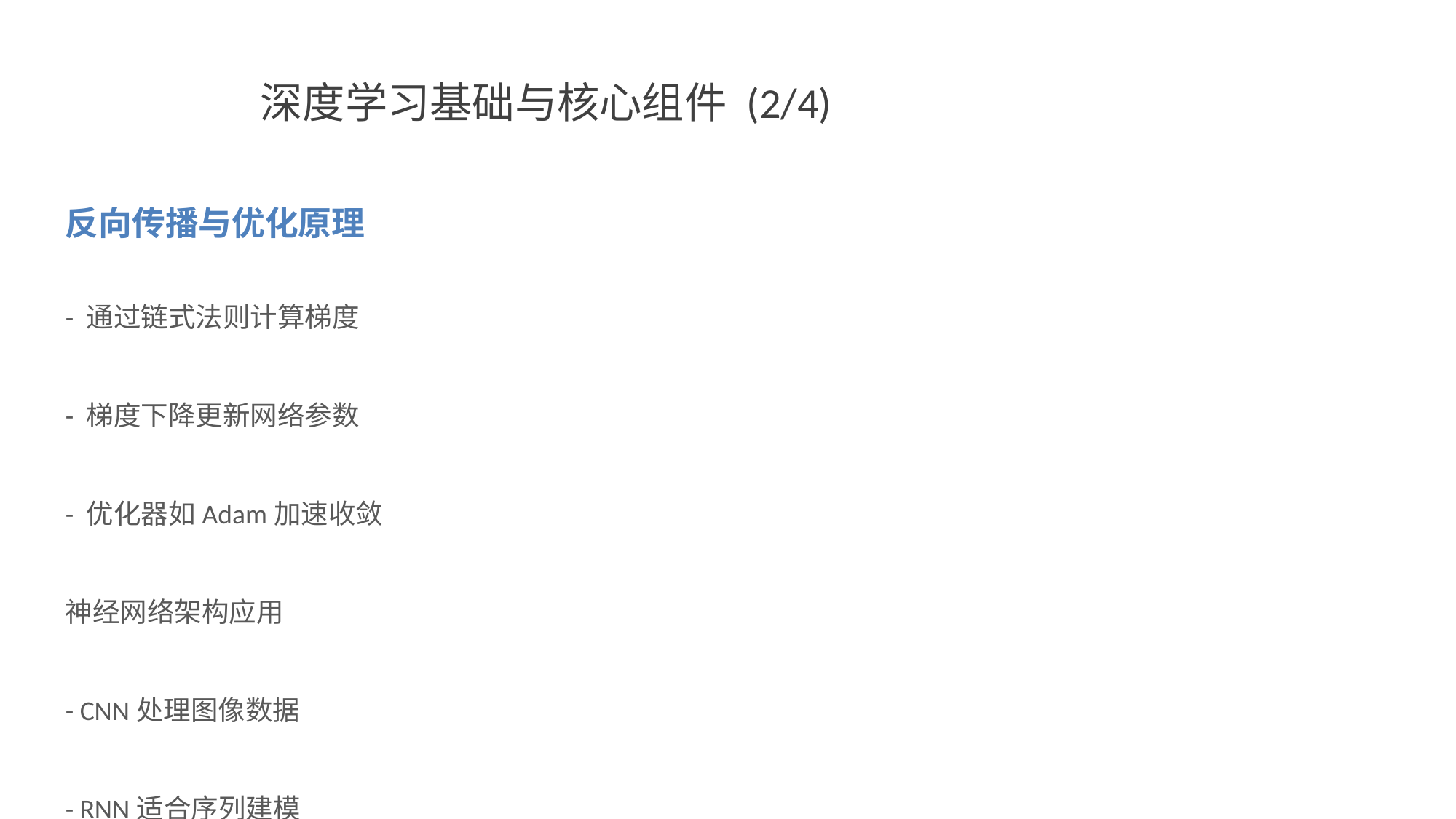

# 深度学习基础与核心组件 (2/4)

反向传播与优化原理

- 通过链式法则计算梯度

- 梯度下降更新网络参数

- 优化器如Adam加速收敛

神经网络架构应用

- CNN处理图像数据

- RNN适合序列建模

- Transformer在NLP表现优异